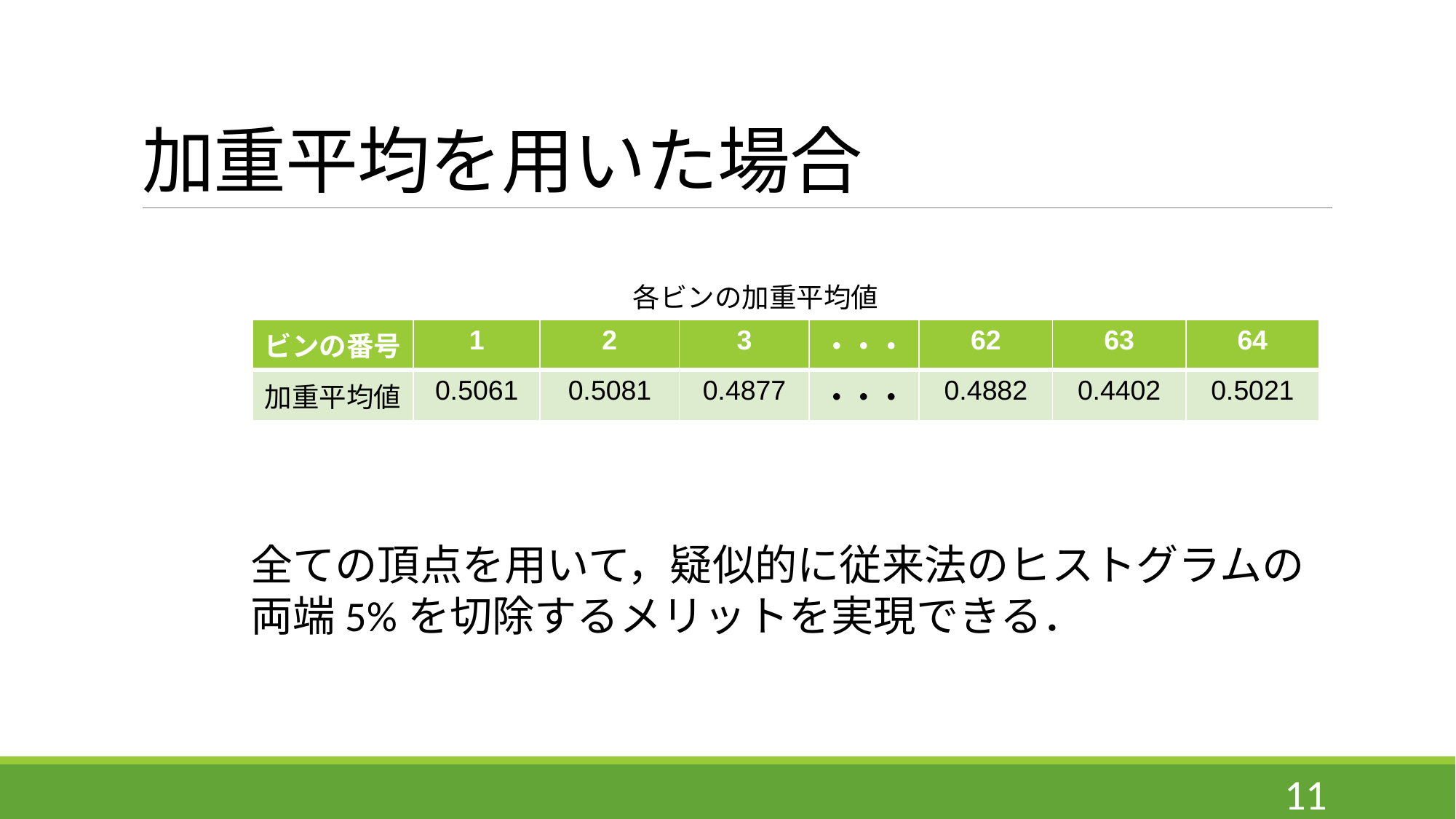

# 加重平均を用いた場合
各ビンの加重平均値
| ビンの番号 | 1 | 2 | 3 | ・・・ | 62 | 63 | 64 |
| --- | --- | --- | --- | --- | --- | --- | --- |
| 加重平均値 | 0.5061 | 0.5081 | 0.4877 | ・・・ | 0.4882 | 0.4402 | 0.5021 |

全ての頂点を用いて，疑似的に従来法のヒストグラムの両端5%を切除するメリットを実現できる．
11